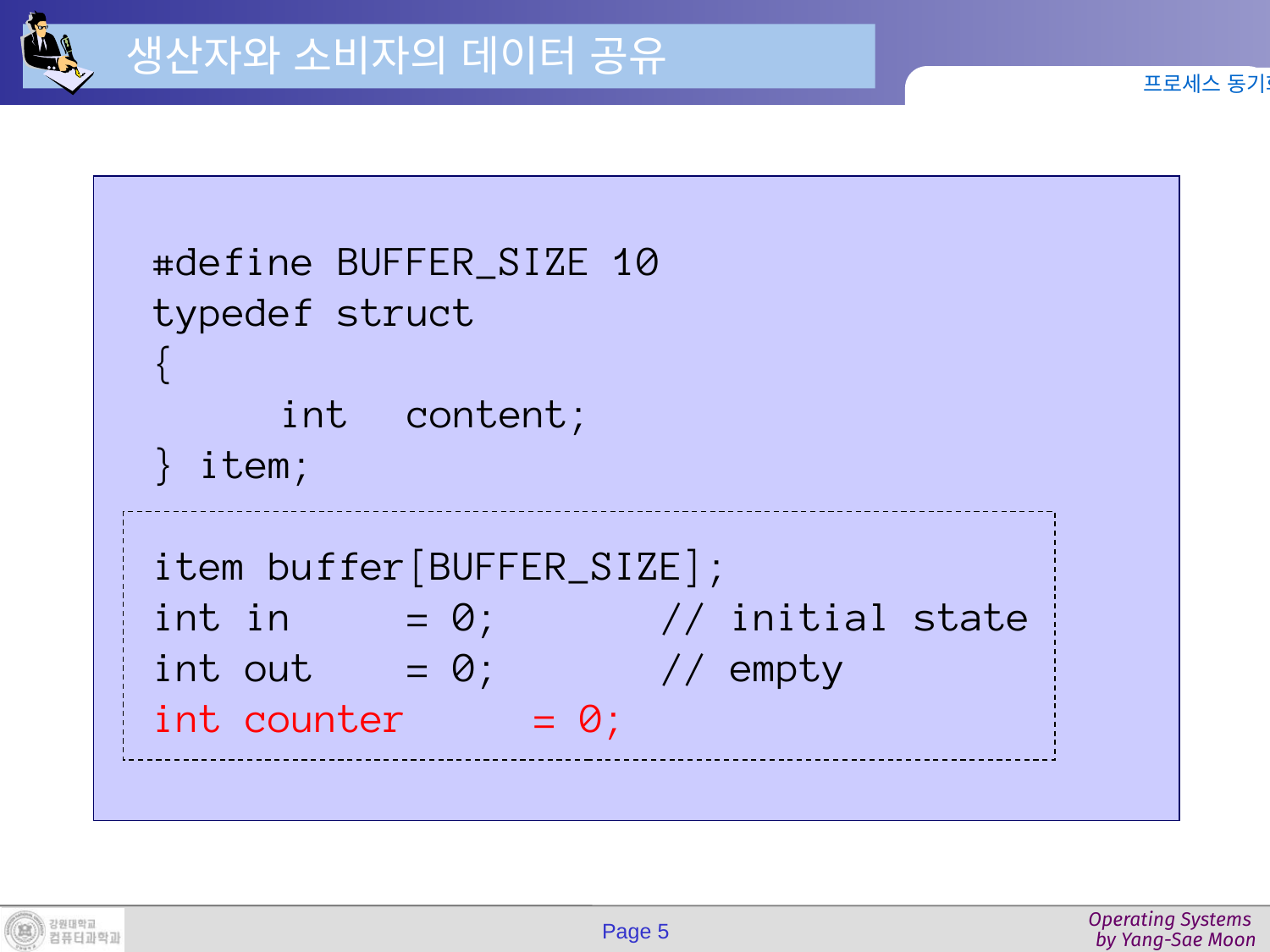

생산자와 소비자의 데이터 공유
프로세스 동기화

	#define BUFFER_SIZE 10
	typedef struct
	{
		int 	content;
	} item;

	item buffer[BUFFER_SIZE];
	int in 	= 0;		// initial state
	int out 	= 0;		// empty
	int counter 	= 0;

Page 5